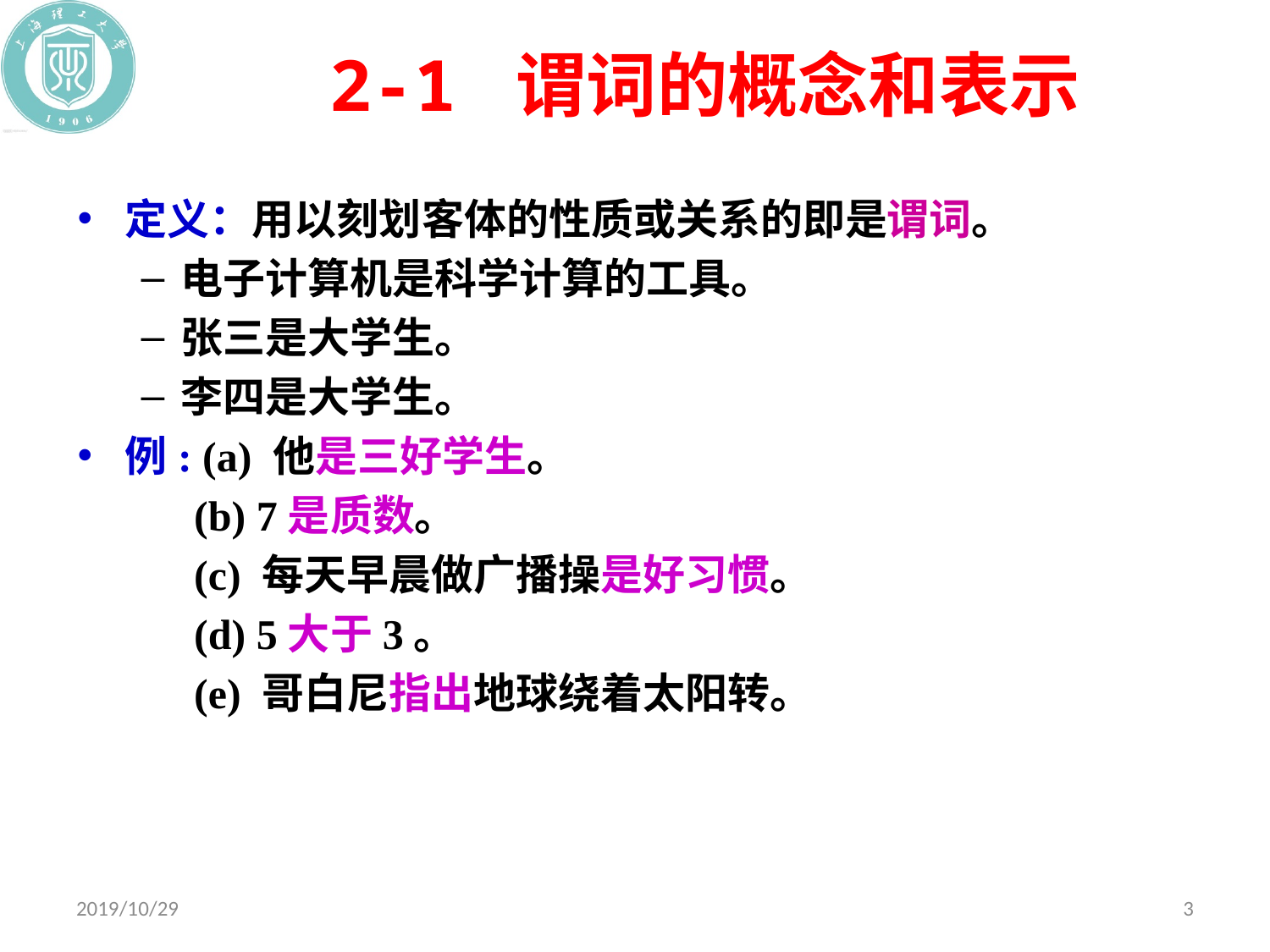

# 2-1 谓词的概念和表示
定义：用以刻划客体的性质或关系的即是谓词。
电子计算机是科学计算的工具。
张三是大学生。
李四是大学生。
例: (a) 他是三好学生。
           (b) 7是质数。
           (c) 每天早晨做广播操是好习惯。
           (d) 5大于3。
           (e) 哥白尼指出地球绕着太阳转。
2019/10/29
3